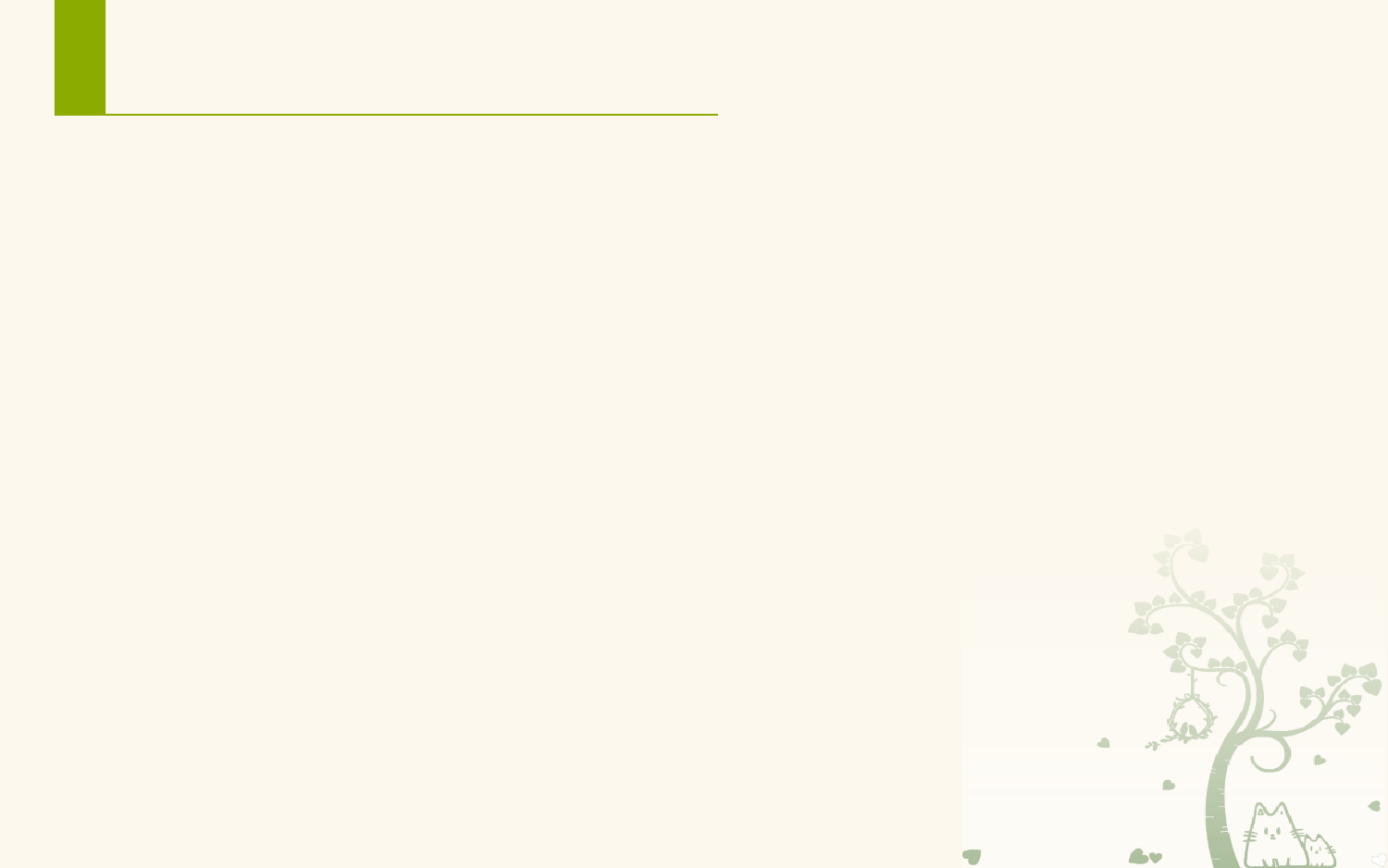

# 常用控件用法总结
Button ToggleButton
二者监听的Listener相同，都是View.OnClickListener
ToggleButton需要判断是否选中 isChecked()
ProgressBar  SeekBar
Progressbar 主要用于显示后台工作进度，后台改变progress值
Seekbar  供用户拖动滑块改变progress，添加事件监听即可获取当前进度
RatingBar
评分使用
三个属性  numStars  rating   stepSize（一般是1或者0.5）
事件监听获取当前分值